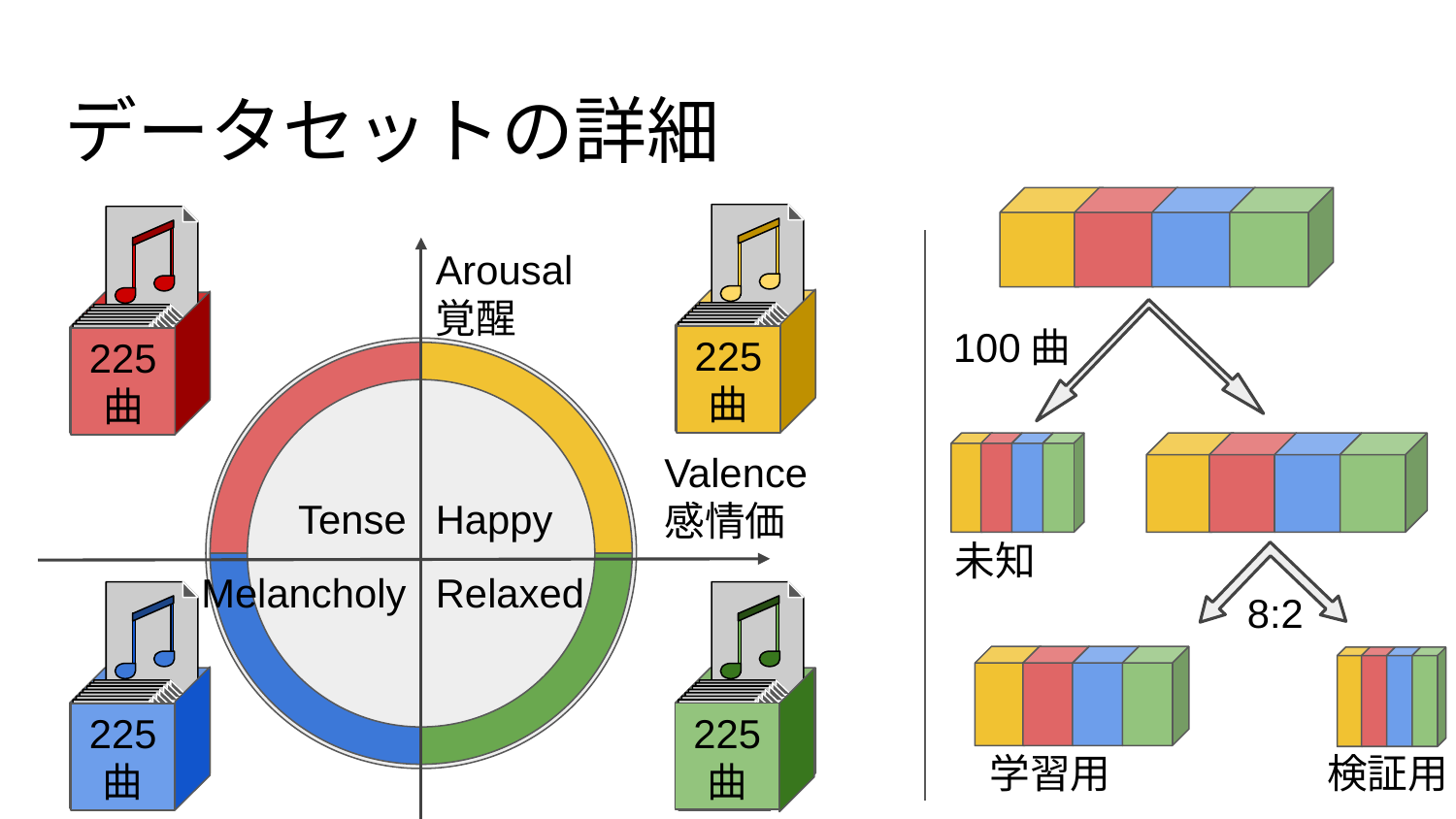

# データセットの詳細

225
曲

225
曲

Arousal
覚醒
100曲

Valence
感情価

Tense
Happy
未知
Melancholy
Relaxed

8:2

225
曲

225
曲

学習用
検証用